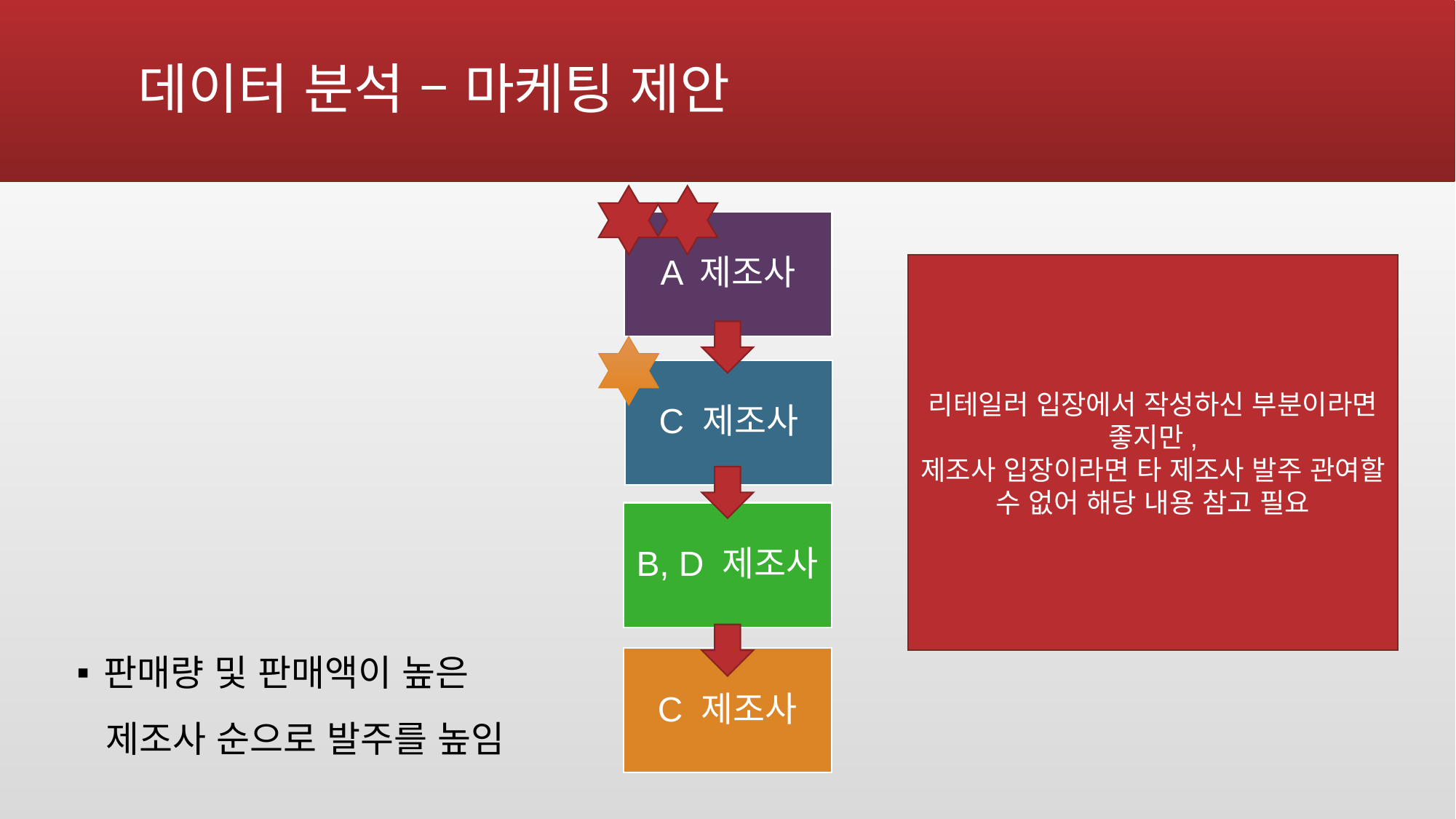

# 데이터 분석 – 마케팅 제안

A 제조사
C 제조사
B, D 제조사
C 제조사
리테일러 입장에서 작성하신 부분이라면 좋지만,
제조사 입장이라면 타 제조사 발주 관여할 수 없어 해당 내용 참고 필요

판매량 및 판매액이 높은
  제조사 순으로 발주를 높임